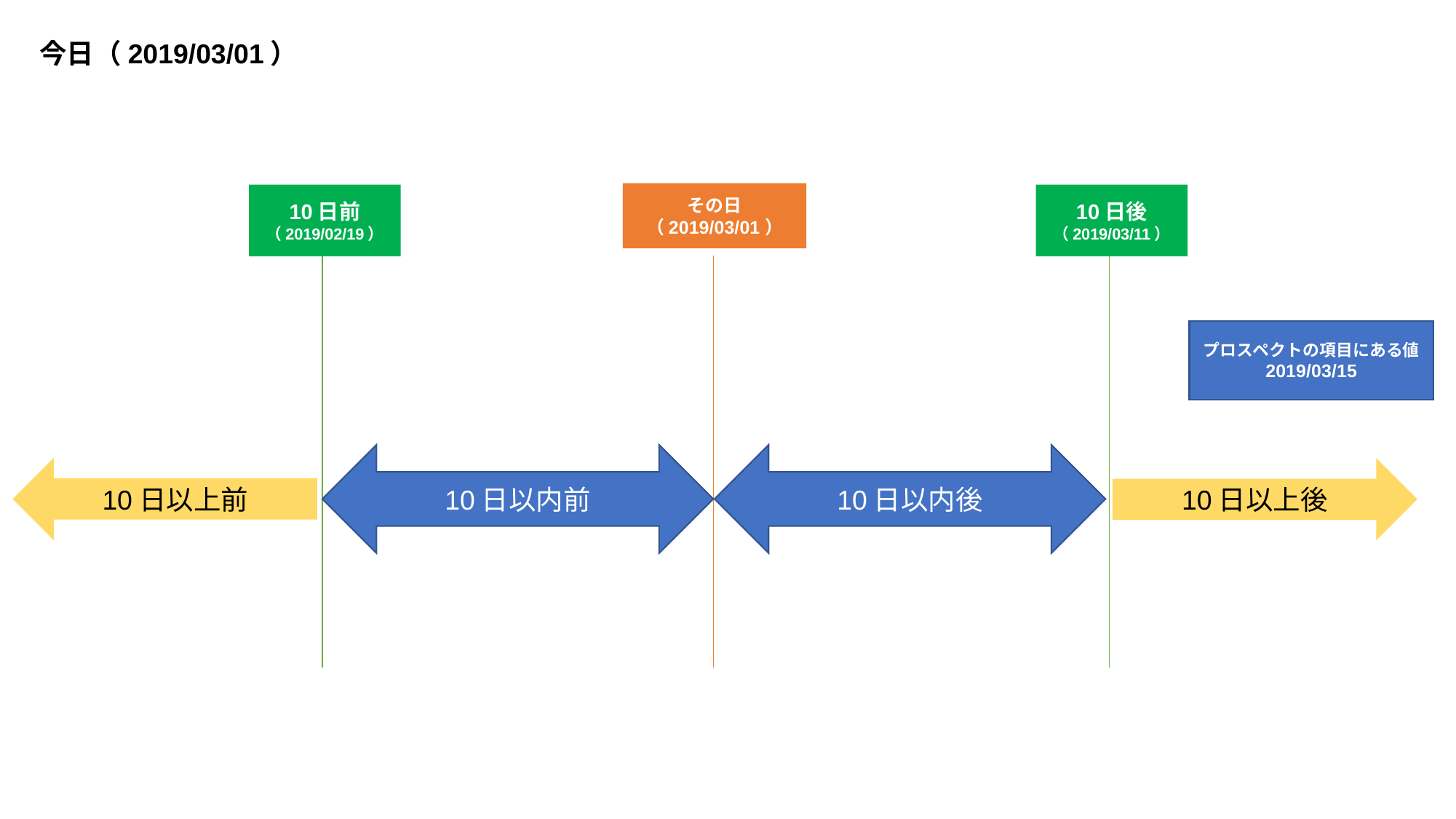

今日（2019/03/01）
その日
（2019/03/01）
10日前
（2019/02/19）
10日後
（2019/03/11）
プロスペクトの項目にある値
2019/03/15
10日以内前
10日以内後
10日以上前
10日以上後